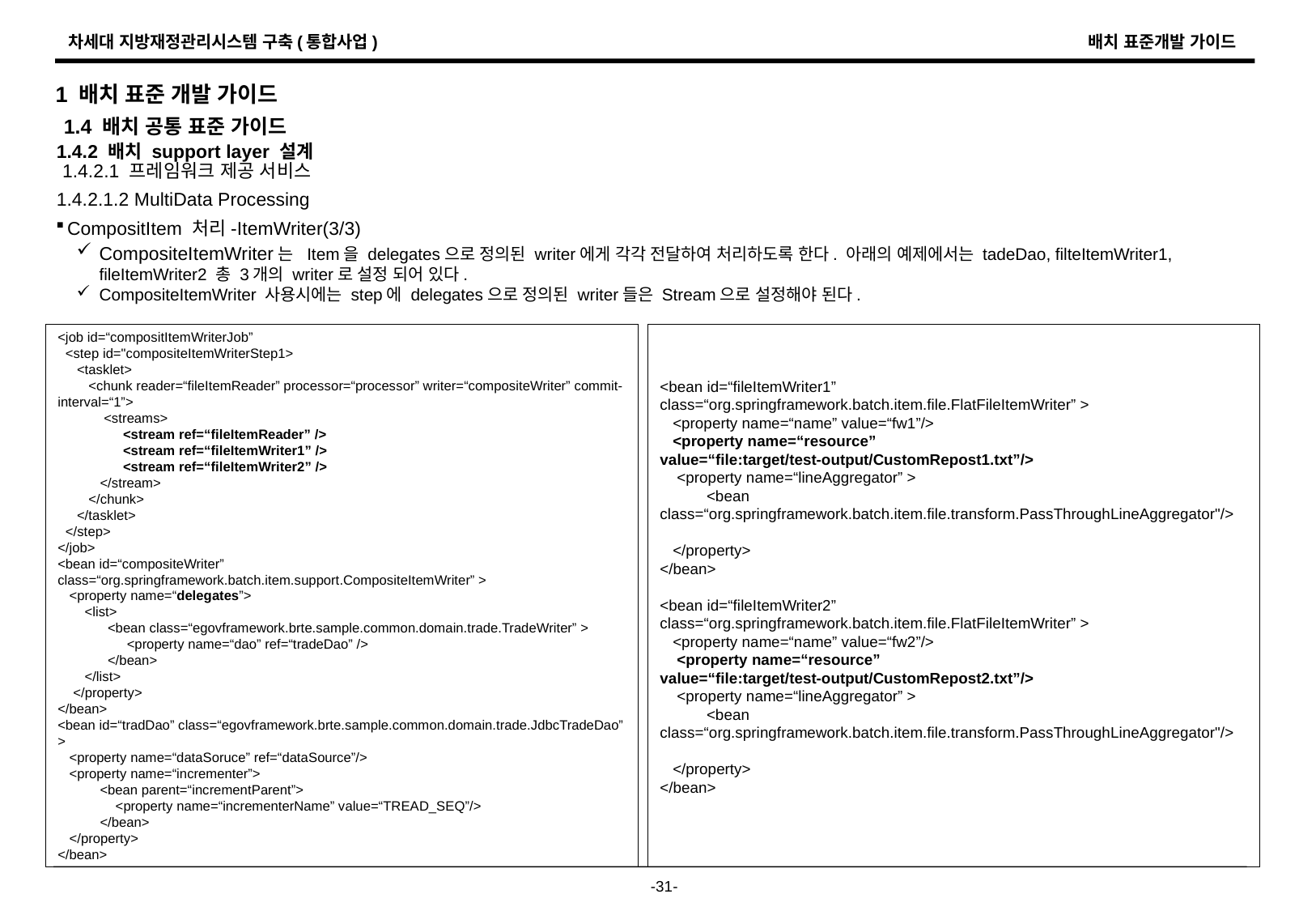

1 배치 표준 개발 가이드
1.4 배치 공통 표준 가이드
1.4.2 배치 support layer 설계
1.4.2.1 프레임워크 제공 서비스
1.4.2.1.2 MultiData Processing
CompositItem 처리-ItemWriter(3/3)
CompositeItemWriter는  Item을 delegates으로 정의된 writer에게 각각 전달하여 처리하도록 한다. 아래의 예제에서는 tadeDao, filteItemWriter1, fileItemWriter2 총 3개의 writer로 설정 되어 있다.
CompositeItemWriter 사용시에는 step에 delegates으로 정의된 writer들은 Stream으로 설정해야 된다.
<job id=“compositItemWriterJob”
  <step id="compositeItemWriterStep1>
     <tasklet>
        <chunk reader=“fileItemReader” processor=“processor” writer=“compositeWriter” commit-interval=“1”>
            <streams>
                 <stream ref=“fileItemReader” />
                 <stream ref=“fileItemWriter1” />
                 <stream ref=“fileItemWriter2” />
           </stream>
        </chunk>
     </tasklet>
  </step>
</job>
<bean id=“compositeWriter” class=“org.springframework.batch.item.support.CompositeItemWriter” >
   <property name=“delegates”>
       <list>
             <bean class=“egovframework.brte.sample.common.domain.trade.TradeWriter” >
                  <property name=“dao” ref=“tradeDao” />
             </bean>
       </list>
    </property>
</bean>
<bean id=“tradDao” class=“egovframework.brte.sample.common.domain.trade.JdbcTradeDao” >
   <property name=“dataSoruce” ref=“dataSource”/>
   <property name=“incrementer”>
           <bean parent=“incrementParent”>
               <property name=“incrementerName” value=“TREAD_SEQ”/>
           </bean>
   </property>
</bean>
<bean id=“fileItemWriter1” class=“org.springframework.batch.item.file.FlatFileItemWriter” >
   <property name=“name” value=“fw1”/>
   <property name=“resource” value=“file:target/test-output/CustomRepost1.txt”/>
    <property name=“lineAggregator” >
           <bean class=“org.springframework.batch.item.file.transform.PassThroughLineAggregator"/>
   </property>
</bean>

<bean id=“fileItemWriter2” class=“org.springframework.batch.item.file.FlatFileItemWriter” >
   <property name=“name” value=“fw2”/>
    <property name=“resource” value=“file:target/test-output/CustomRepost2.txt”/>
    <property name=“lineAggregator” >
           <bean class=“org.springframework.batch.item.file.transform.PassThroughLineAggregator"/>
   </property>
</bean>